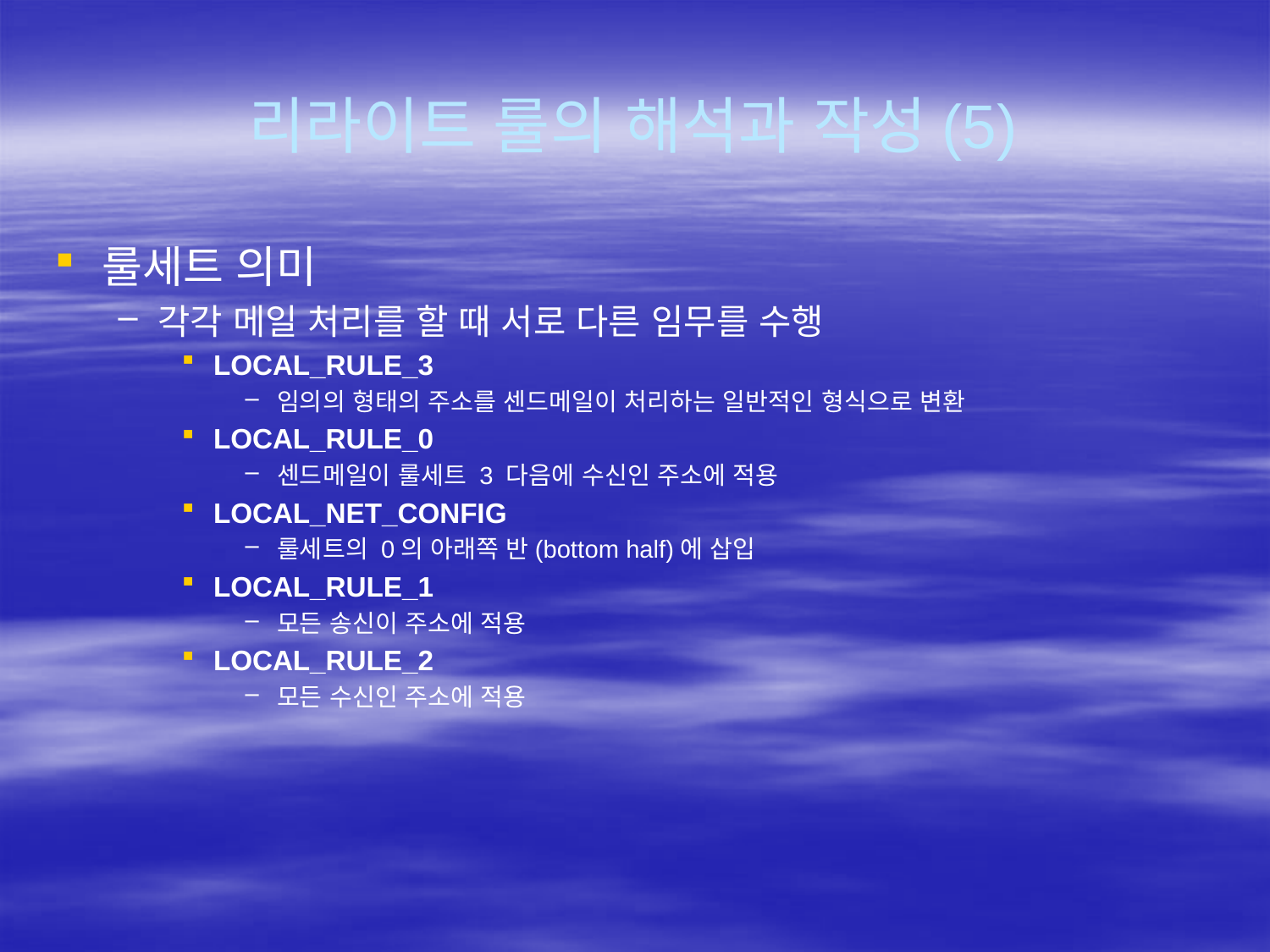

# 리라이트 룰의 해석과 작성(5)
룰세트 의미
각각 메일 처리를 할 때 서로 다른 임무를 수행
LOCAL_RULE_3
임의의 형태의 주소를 센드메일이 처리하는 일반적인 형식으로 변환
LOCAL_RULE_0
센드메일이 룰세트 3 다음에 수신인 주소에 적용
LOCAL_NET_CONFIG
룰세트의 0의 아래쪽 반(bottom half)에 삽입
LOCAL_RULE_1
모든 송신이 주소에 적용
LOCAL_RULE_2
모든 수신인 주소에 적용